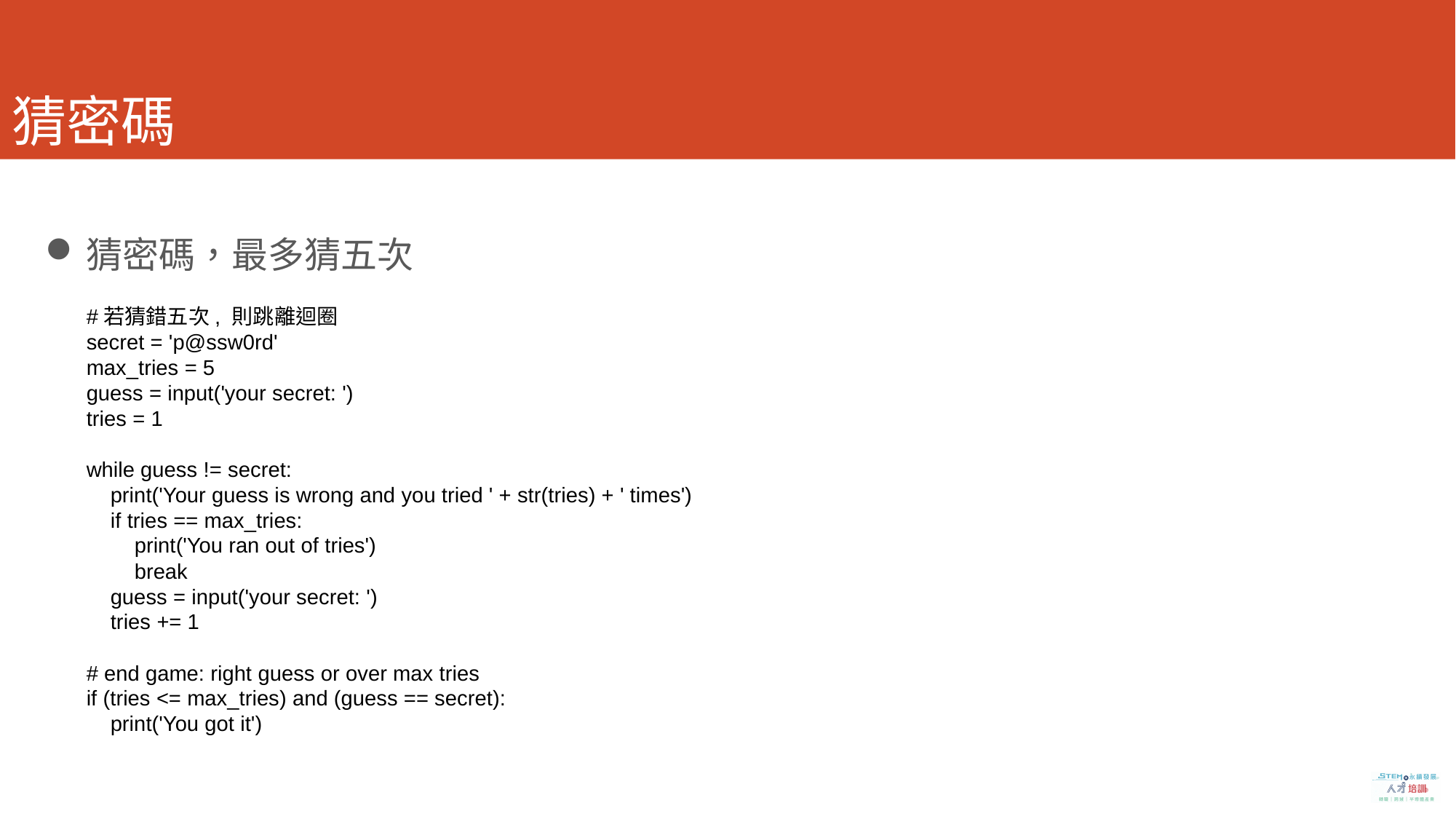

# 猜密碼
猜密碼，最多猜五次
#若猜錯五次, 則跳離迴圈
secret = 'p@ssw0rd'
max_tries = 5
guess = input('your secret: ')
tries = 1

while guess != secret:
    print('Your guess is wrong and you tried ' + str(tries) + ' times')
    if tries == max_tries:
        print('You ran out of tries')
        break
    guess = input('your secret: ')
    tries += 1

# end game: right guess or over max tries
if (tries <= max_tries) and (guess == secret):
    print('You got it')